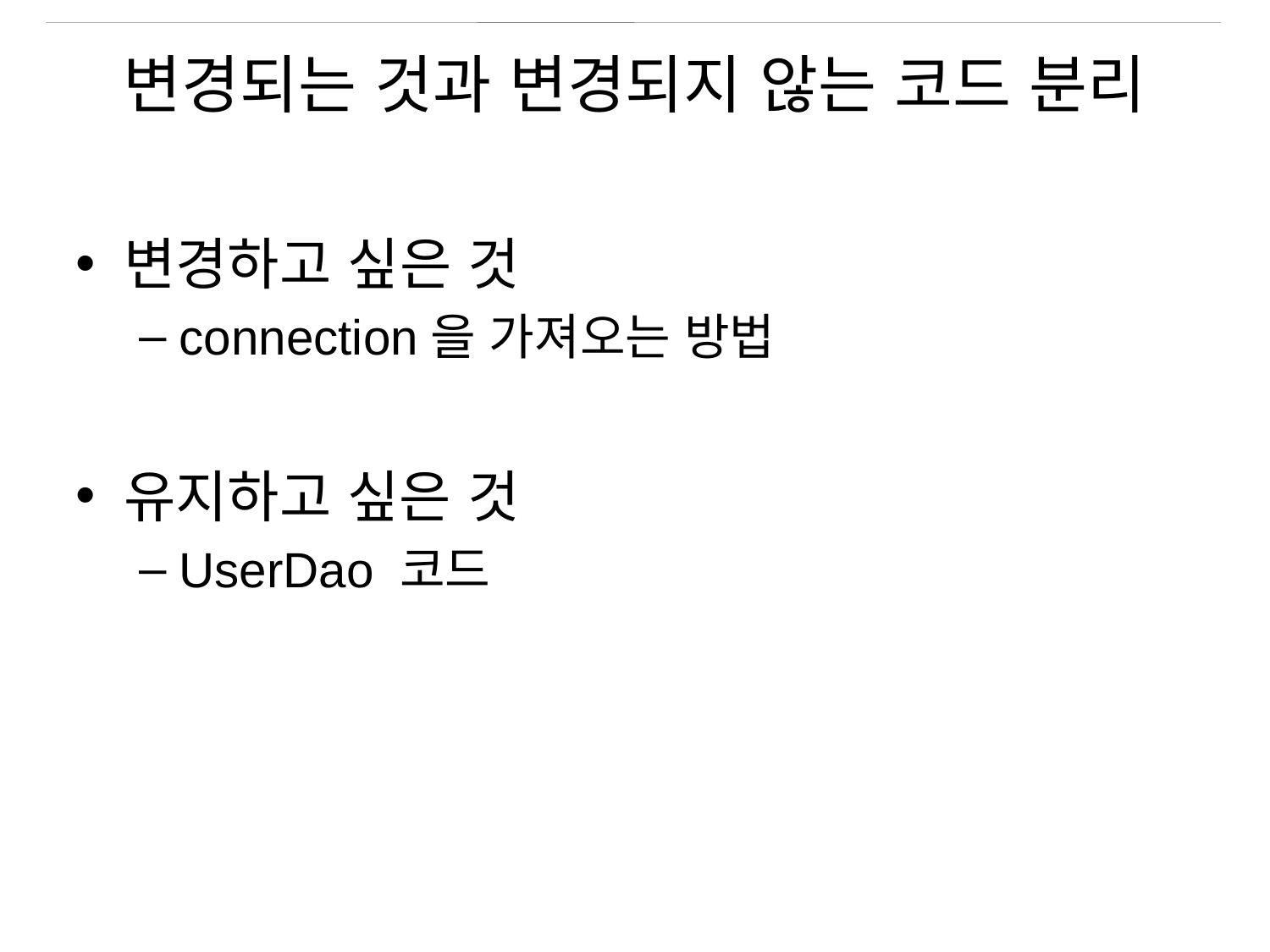

# 변경되는 것과 변경되지 않는 코드 분리
변경하고 싶은 것
connection을 가져오는 방법

유지하고 싶은 것
UserDao 코드